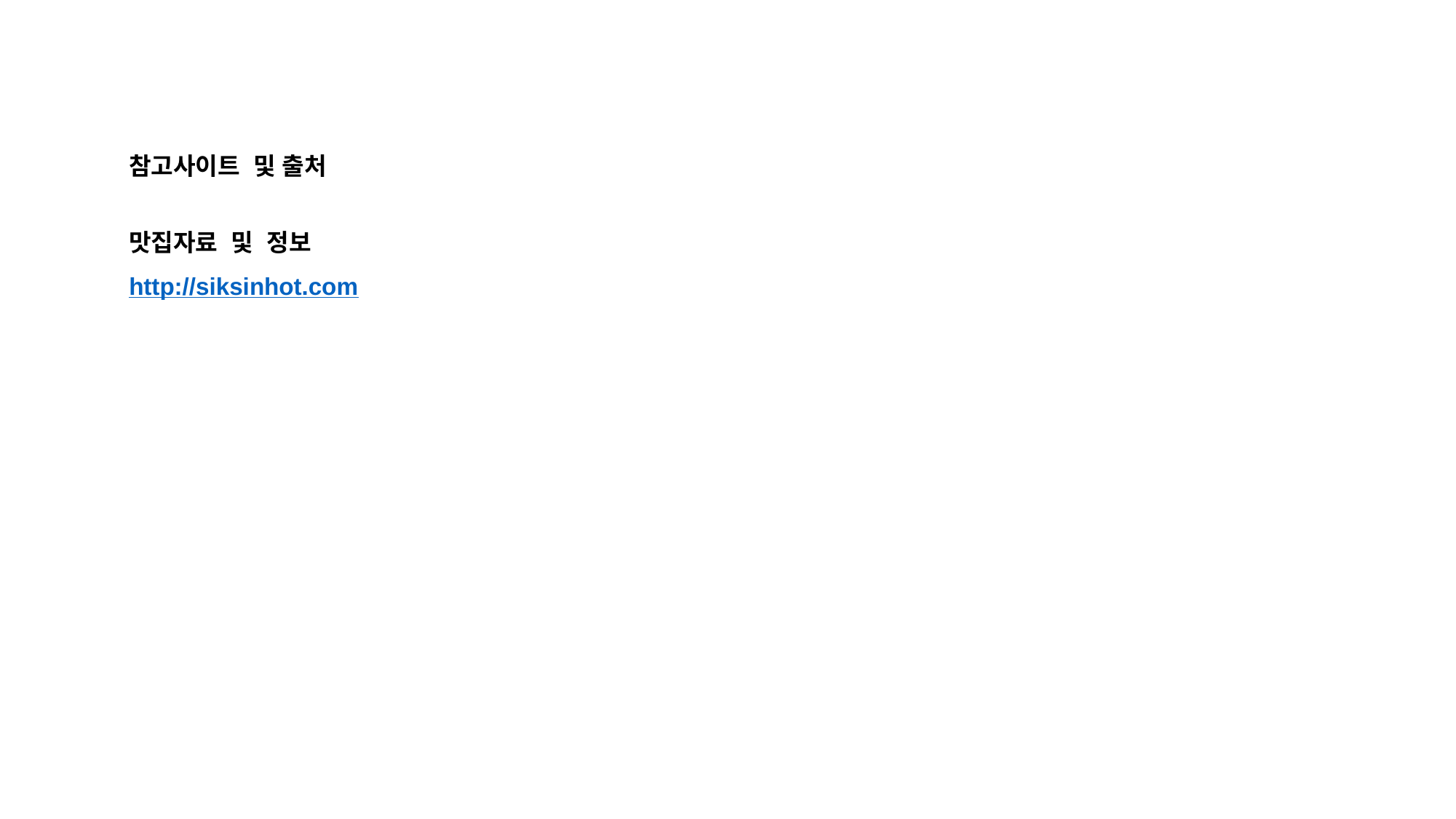

참고사이트  및 출처
김현성
맛집자료  및  정보
http://siksinhot.com